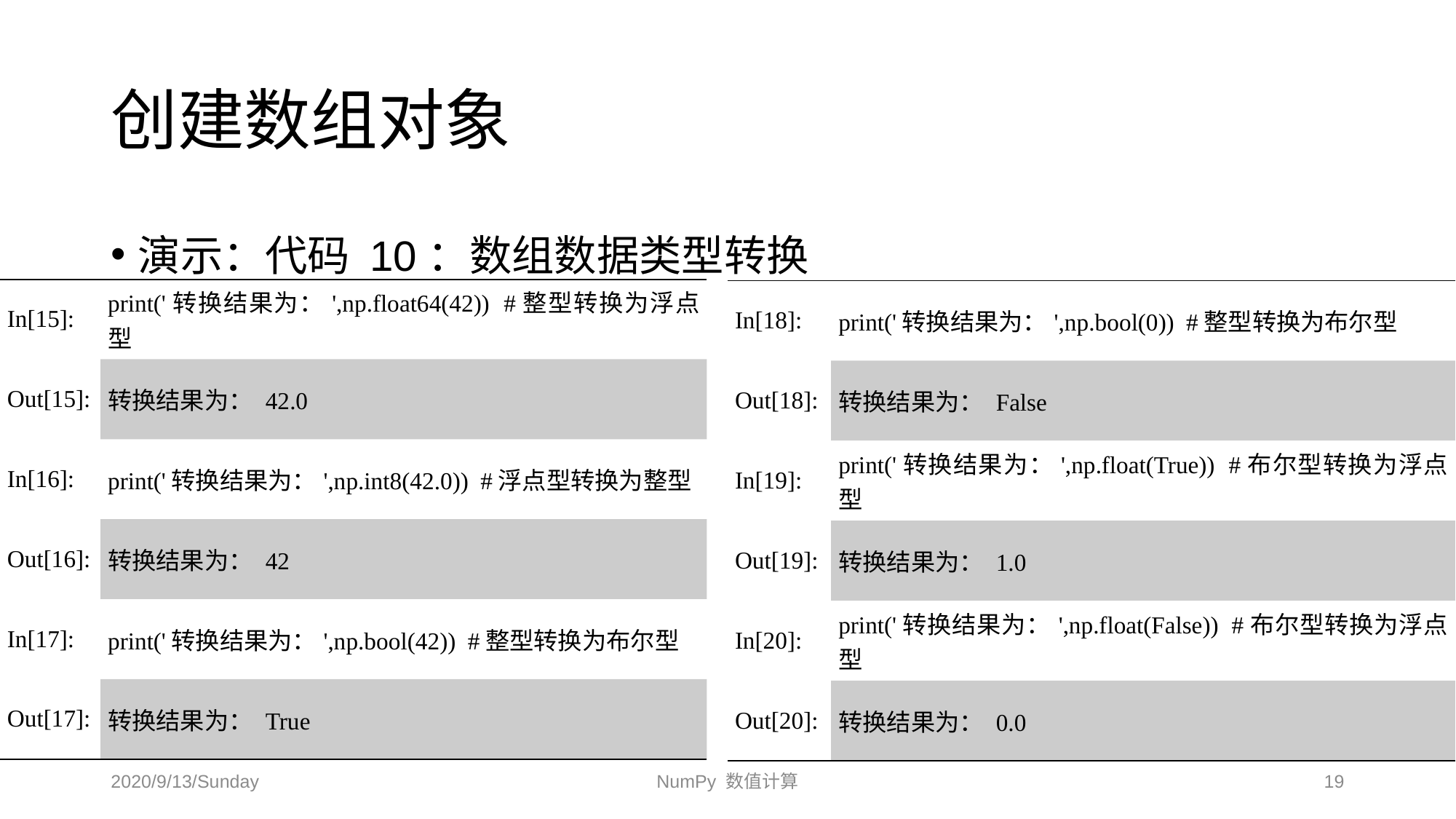

# 创建数组对象
演示：代码 10：数组数据类型转换

| In[15]: | print('转换结果为：',np.float64(42)) #整型转换为浮点型 |
| --- | --- |
| Out[15]: | 转换结果为： 42.0 |
| In[16]: | print('转换结果为：',np.int8(42.0)) #浮点型转换为整型 |
| Out[16]: | 转换结果为： 42 |
| In[17]: | print('转换结果为：',np.bool(42)) #整型转换为布尔型 |
| Out[17]: | 转换结果为： True |
| In[18]: | print('转换结果为：',np.bool(0)) #整型转换为布尔型 |
| --- | --- |
| Out[18]: | 转换结果为： False |
| In[19]: | print('转换结果为：',np.float(True)) #布尔型转换为浮点型 |
| Out[19]: | 转换结果为： 1.0 |
| In[20]: | print('转换结果为：',np.float(False)) #布尔型转换为浮点型 |
| Out[20]: | 转换结果为： 0.0 |
2020/9/13/Sunday
NumPy 数值计算
19